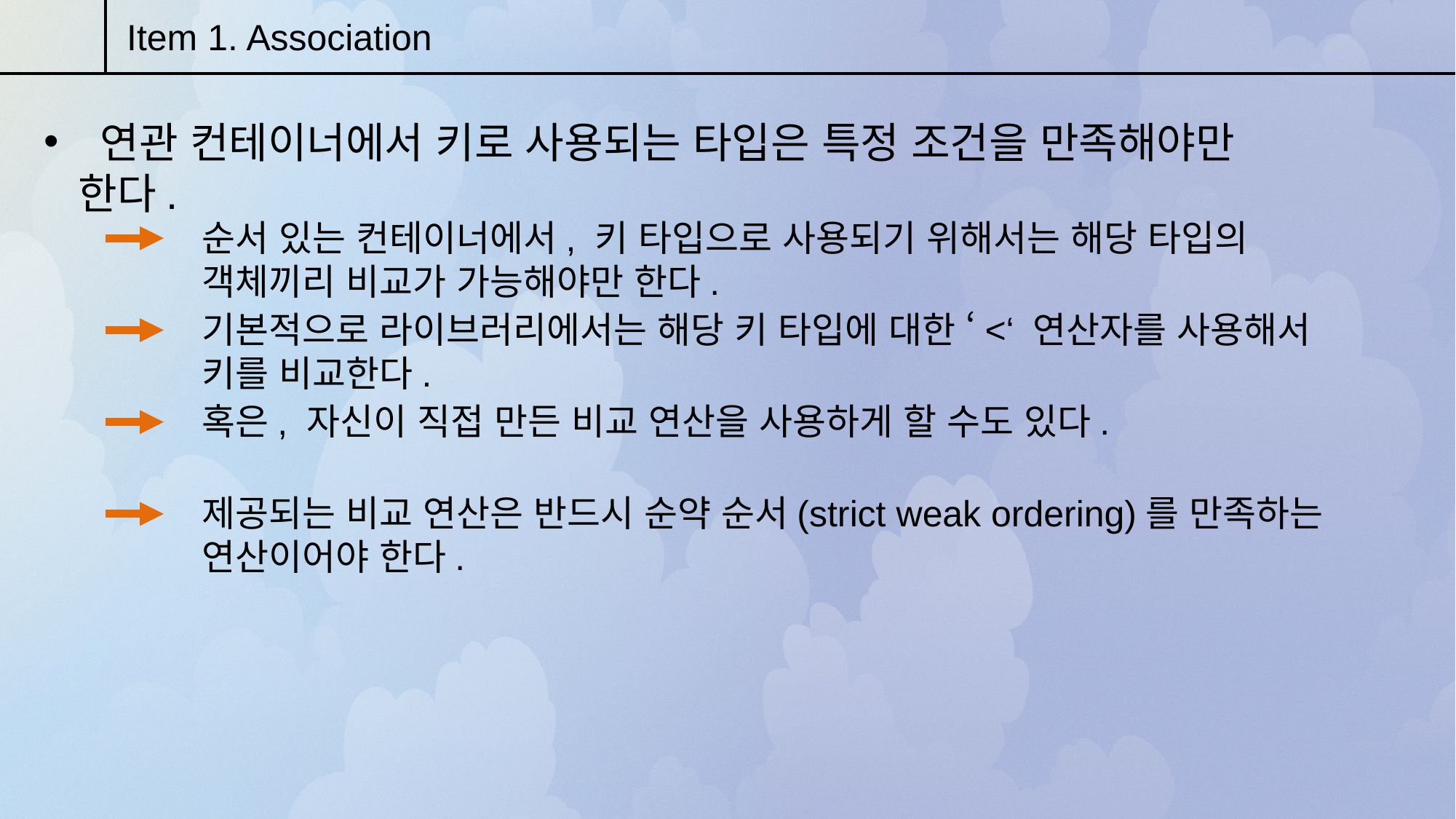

Item 1. Association
 연관 컨테이너에서 키로 사용되는 타입은 특정 조건을 만족해야만 한다.
순서 있는 컨테이너에서, 키 타입으로 사용되기 위해서는 해당 타입의 객체끼리 비교가 가능해야만 한다.
기본적으로 라이브러리에서는 해당 키 타입에 대한 ‘<‘ 연산자를 사용해서 키를 비교한다.
혹은, 자신이 직접 만든 비교 연산을 사용하게 할 수도 있다.
제공되는 비교 연산은 반드시 순약 순서(strict weak ordering)를 만족하는 연산이어야 한다.